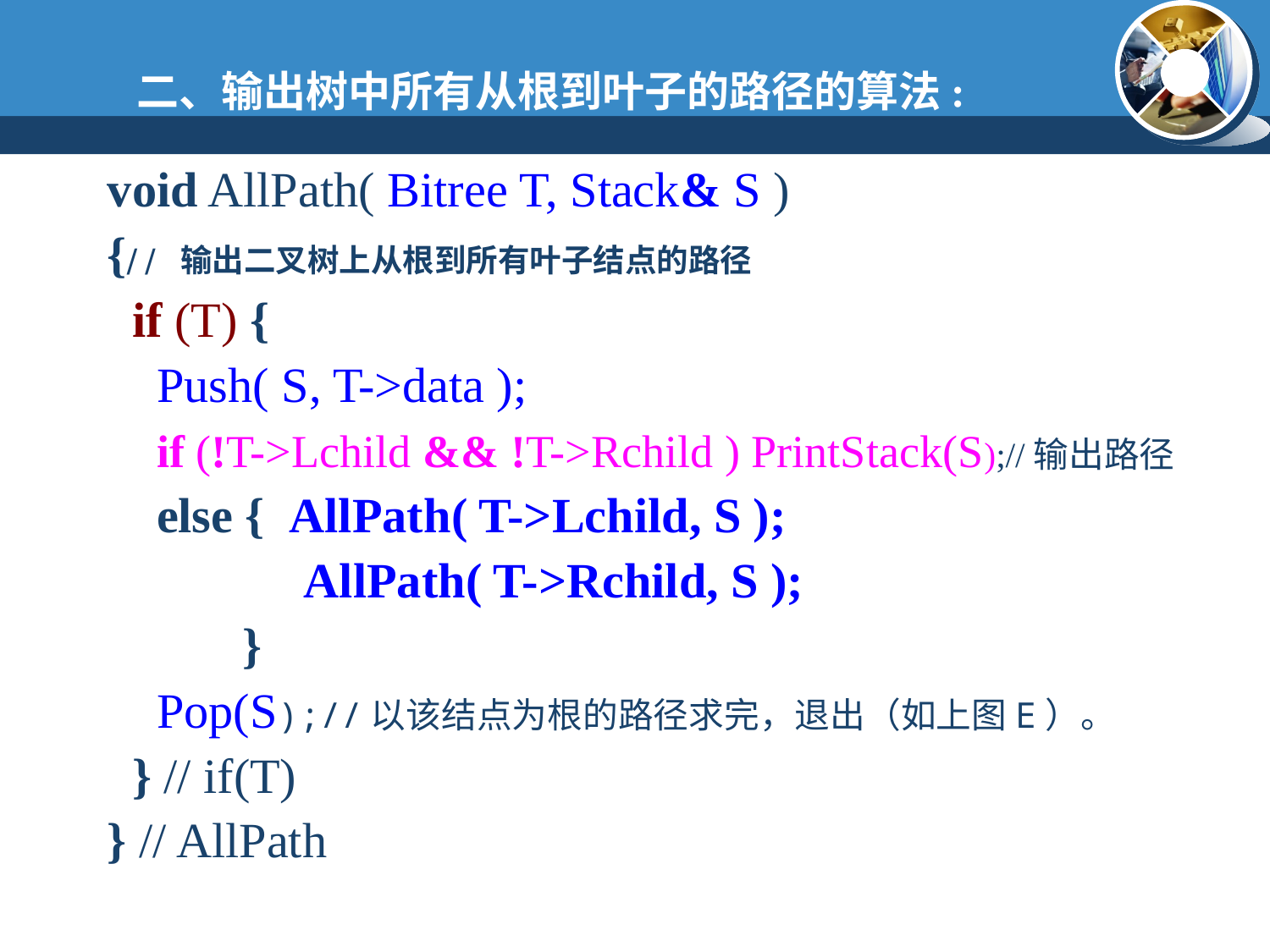

二、输出树中所有从根到叶子的路径的算法:
void AllPath( Bitree T, Stack& S )
{// 输出二叉树上从根到所有叶子结点的路径
  if (T) {
    Push( S, T->data );
    if (!T->Lchild && !T->Rchild ) PrintStack(S);//输出路径
    else {  AllPath( T->Lchild, S );
                AllPath( T->Rchild, S );
           }
    Pop(S);//以该结点为根的路径求完，退出（如上图E）。
  } // if(T)
} // AllPath